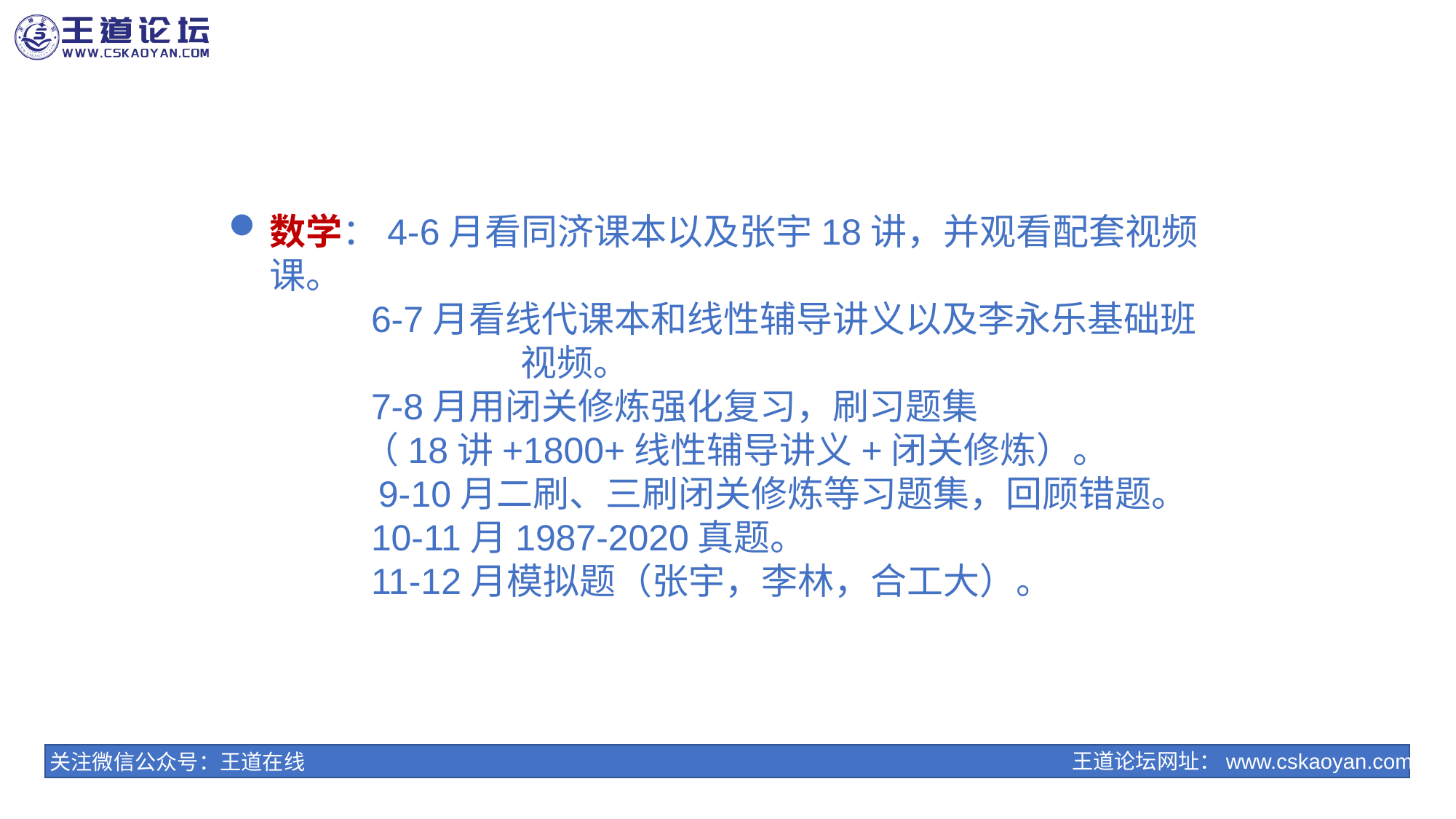

数学：4-6月看同济课本以及张宇18讲，并观看配套视频课。
              6-7月看线代课本和线性辅导讲义以及李永乐基础班		    视频。
              7-8月用闭关修炼强化复习，刷习题集
	  （18讲+1800+线性辅导讲义+闭关修炼）。
	    9-10月二刷、三刷闭关修炼等习题集，回顾错题。
              10-11月1987-2020真题。
              11-12月模拟题（张宇，李林，合工大）。
王道论坛网址：www.cskaoyan.com
关注微信公众号：王道在线